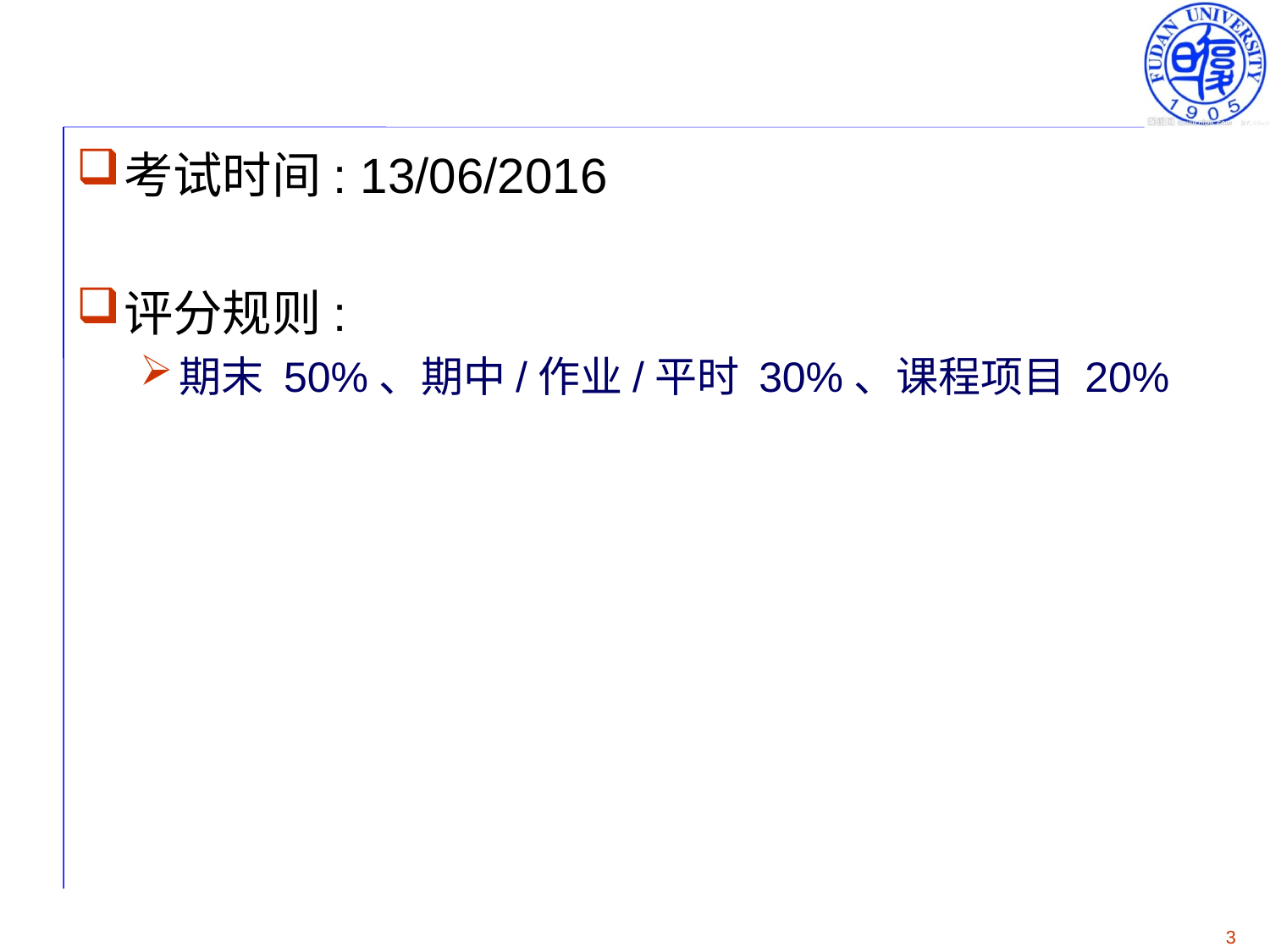

#
考试时间: 13/06/2016

评分规则:
期末 50%、期中/作业/平时 30%、课程项目 20%

3